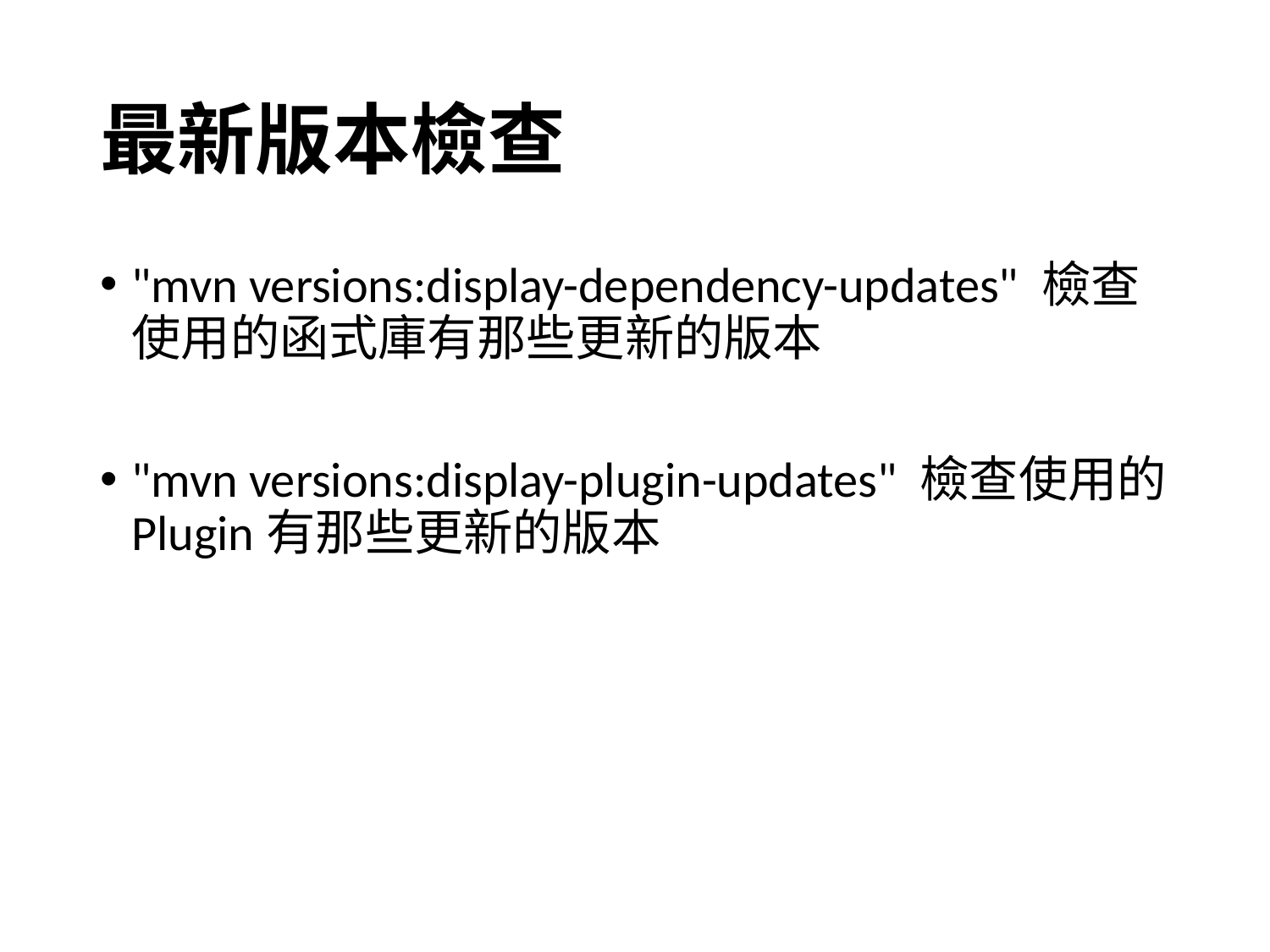

# 最新版本檢查
"mvn versions:display-dependency-updates" 檢查使用的函式庫有那些更新的版本

"mvn versions:display-plugin-updates" 檢查使用的Plugin有那些更新的版本